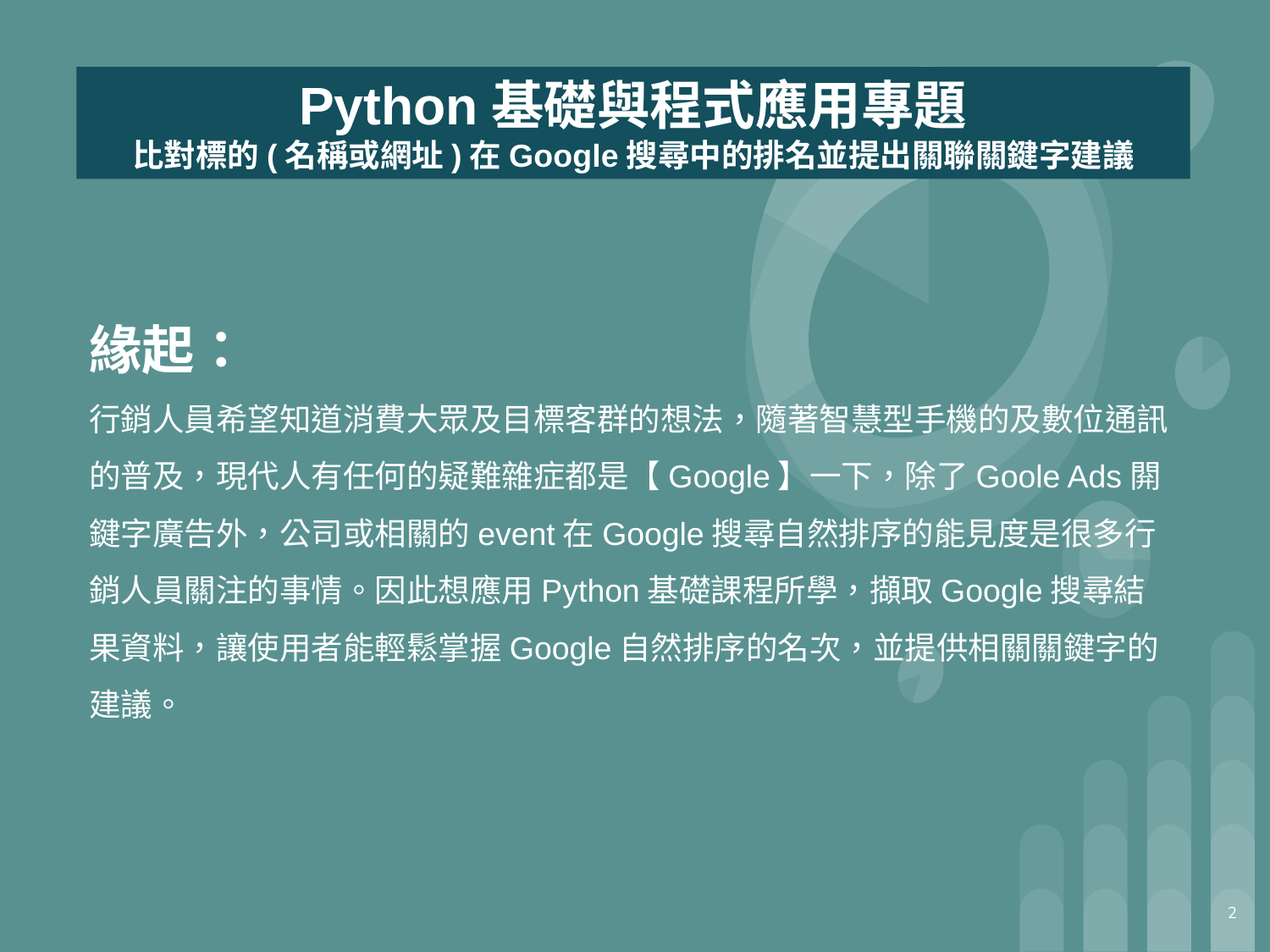

Python基礎與程式應用專題
比對標的(名稱或網址)在Google搜尋中的排名並提出關聯關鍵字建議
緣起：
行銷人員希望知道消費大眾及目標客群的想法，隨著智慧型手機的及數位通訊的普及，現代人有任何的疑難雜症都是【Google】一下，除了Goole Ads閞鍵字廣告外，公司或相關的event在Google搜尋自然排序的能見度是很多行銷人員關注的事情。因此想應用Python基礎課程所學，擷取Google搜尋結果資料，讓使用者能輕鬆掌握Google自然排序的名次，並提供相關關鍵字的建議。
2